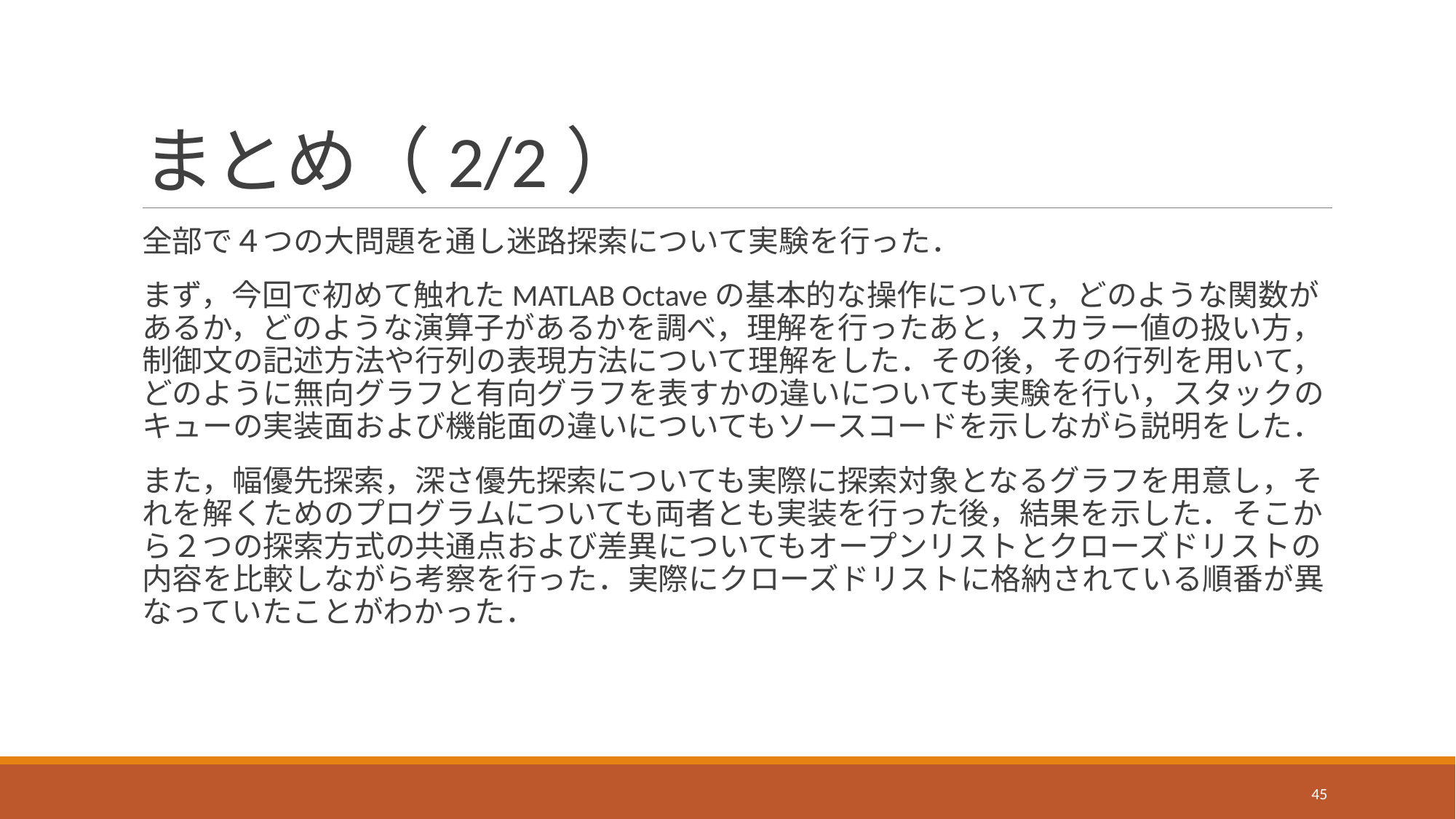

# まとめ（2/2）
全部で４つの大問題を通し迷路探索について実験を行った．
まず，今回で初めて触れたMATLAB Octaveの基本的な操作について，どのような関数があるか，どのような演算子があるかを調べ，理解を行ったあと，スカラー値の扱い方，制御文の記述方法や行列の表現方法について理解をした．その後，その行列を用いて，どのように無向グラフと有向グラフを表すかの違いについても実験を行い，スタックのキューの実装面および機能面の違いについてもソースコードを示しながら説明をした．
また，幅優先探索，深さ優先探索についても実際に探索対象となるグラフを用意し，それを解くためのプログラムについても両者とも実装を行った後，結果を示した．そこから２つの探索方式の共通点および差異についてもオープンリストとクローズドリストの内容を比較しながら考察を行った．実際にクローズドリストに格納されている順番が異なっていたことがわかった．
45